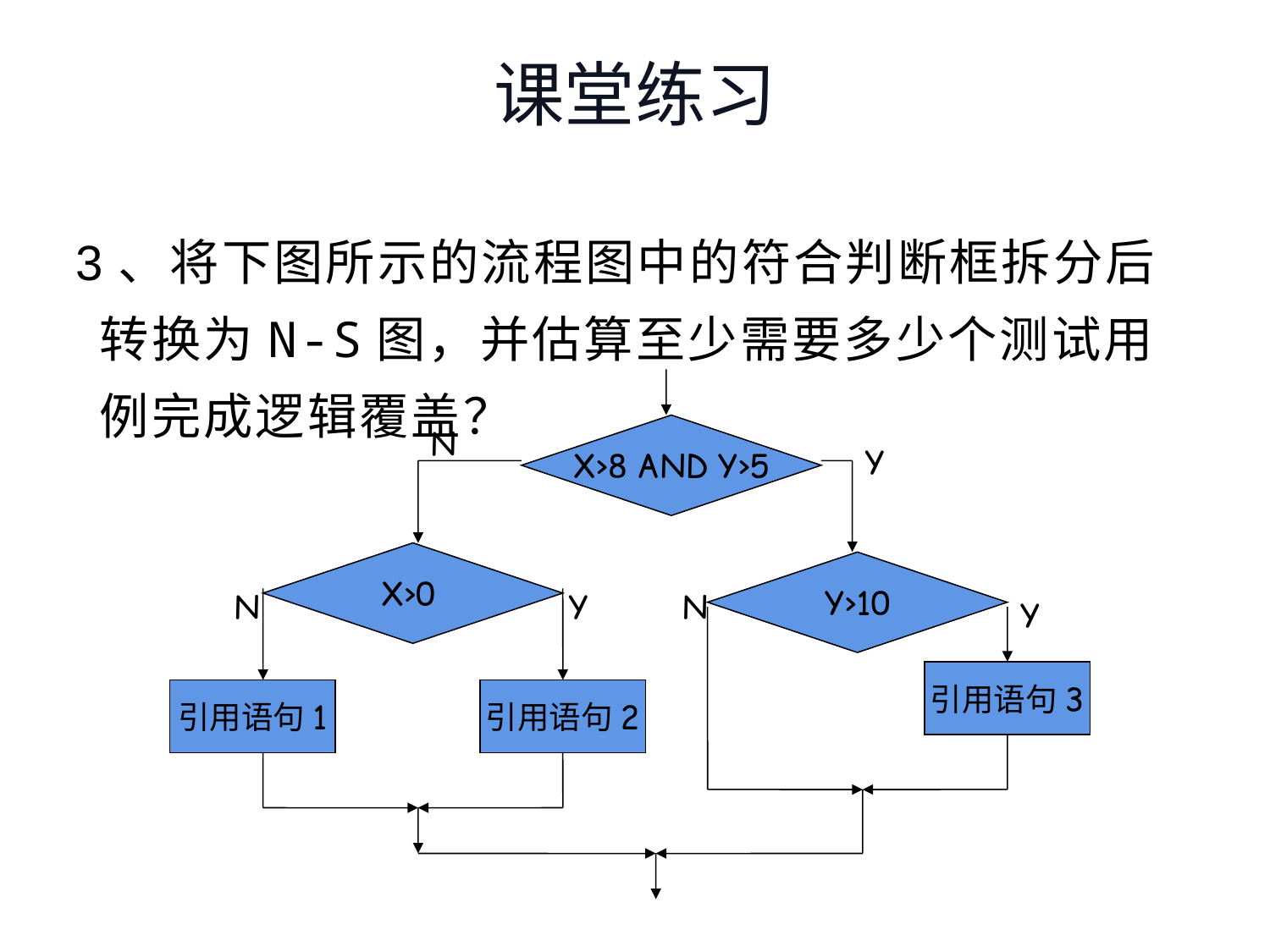

课堂练习
3、将下图所示的流程图中的符合判断框拆分后转换为N-S图，并估算至少需要多少个测试用例完成逻辑覆盖？

X>8 AND Y>5
N
Y

X>0
Y>10
N
Y
N

Y

引用语句3
引用语句1
引用语句2